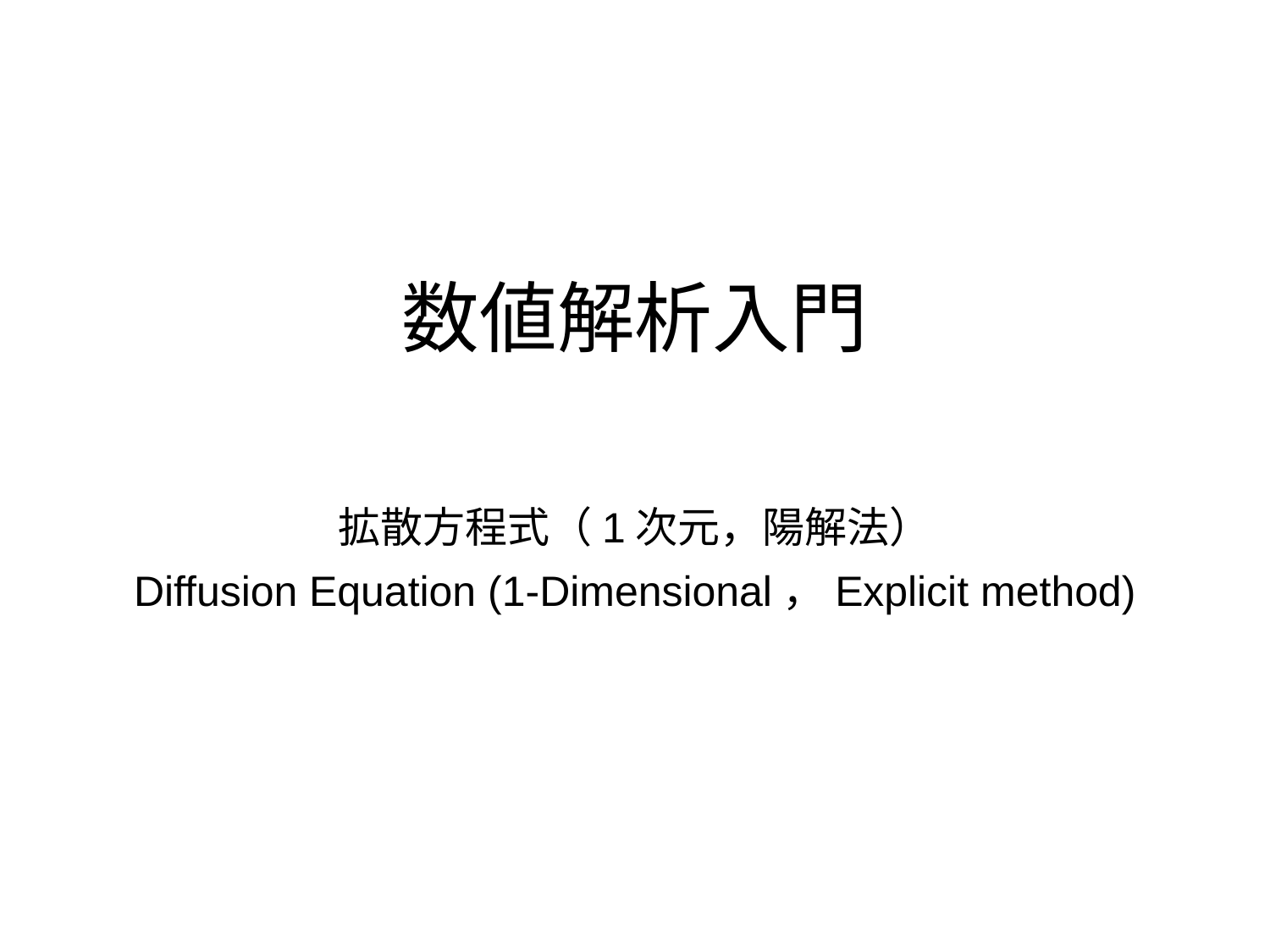

# 数値解析入門
拡散方程式（1次元，陽解法）
Diffusion Equation (1-Dimensional，Explicit method)